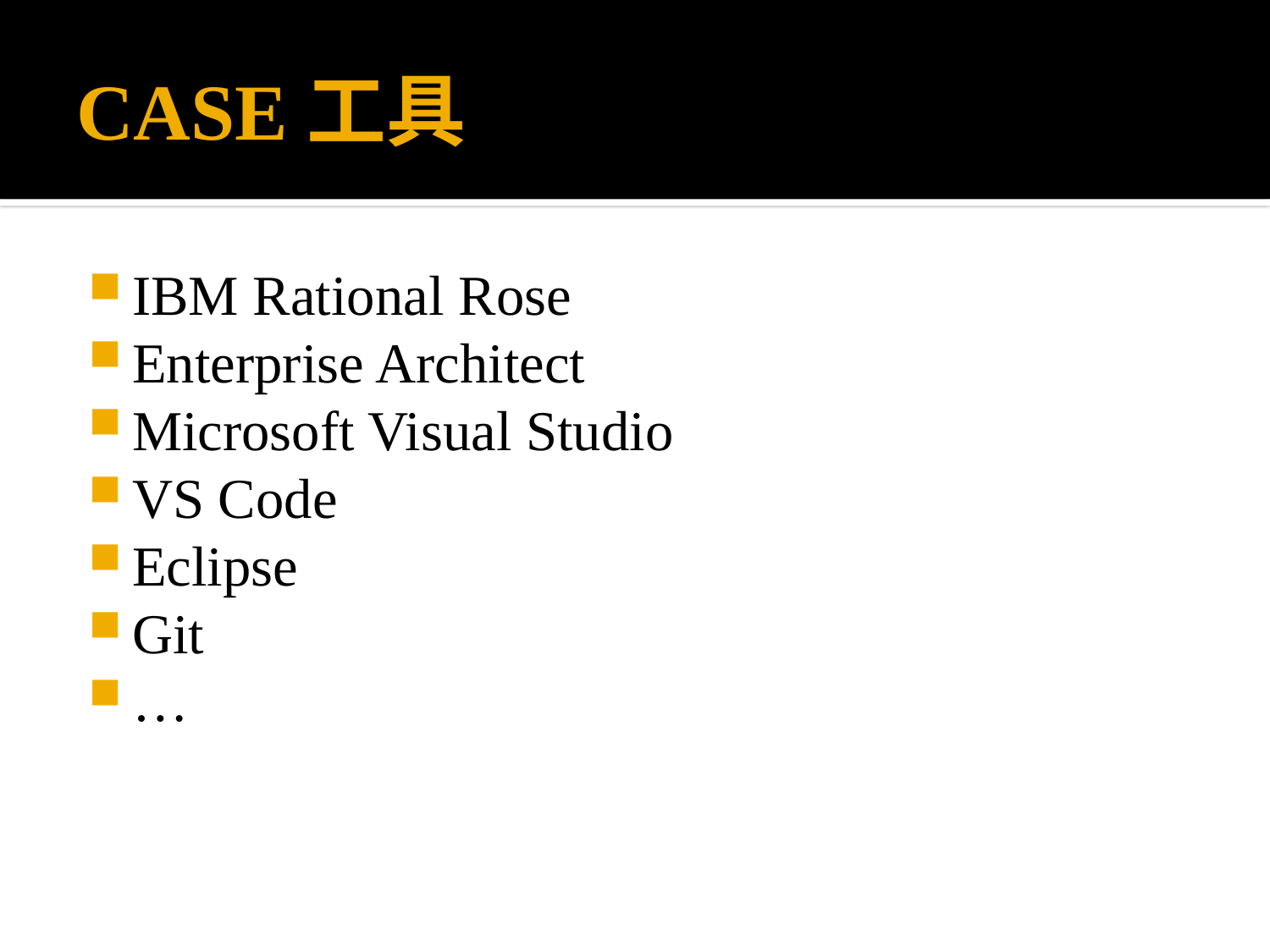

# CASE工具
IBM Rational Rose
Enterprise Architect
Microsoft Visual Studio
VS Code
Eclipse
Git
…